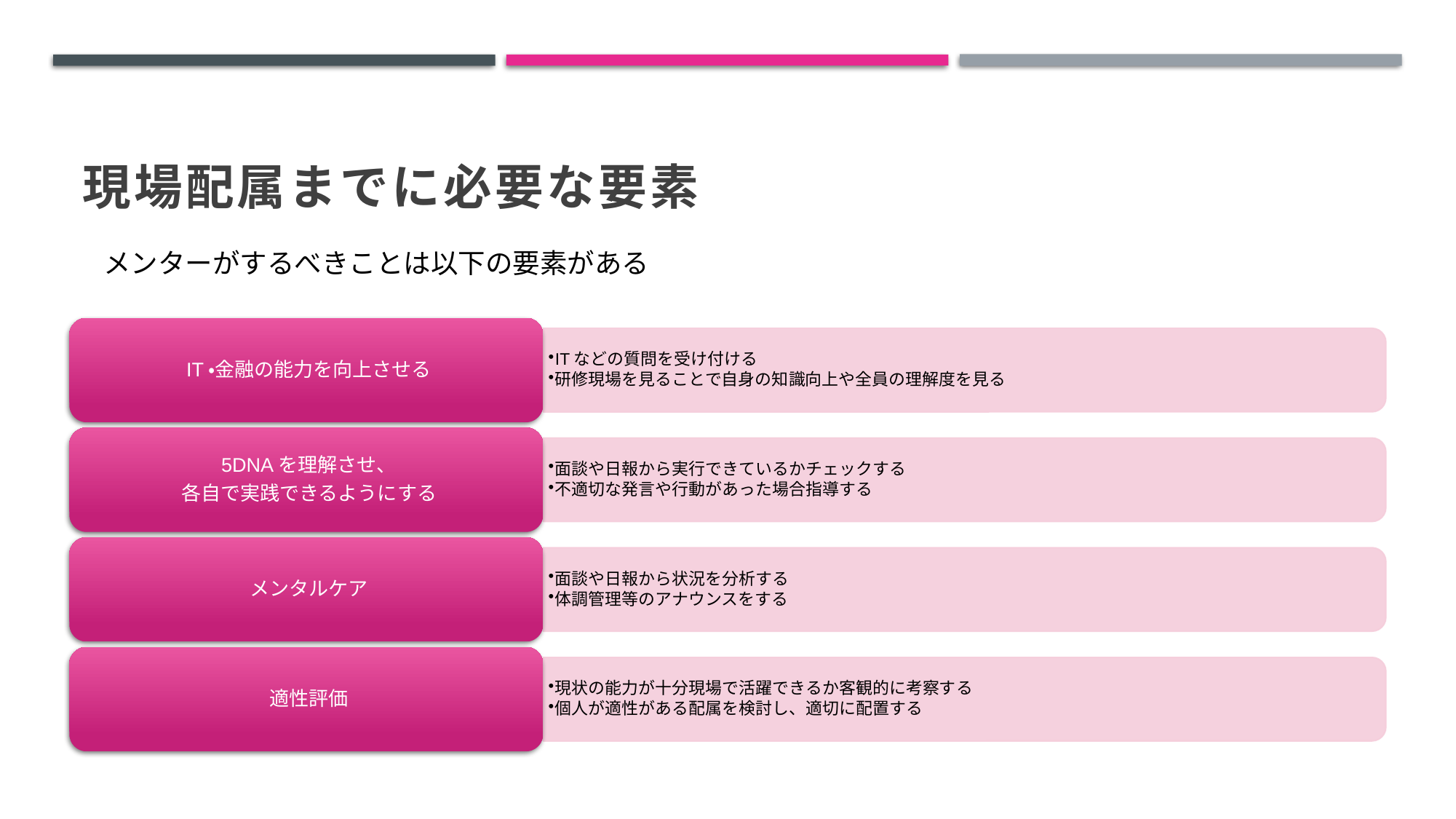

# 現場配属までに必要な要素
メンターがするべきことは以下の要素がある
ITなどの質問を受け付ける
研修現場を見ることで自身の知識向上や全員の理解度を見る
IT・金融の能力を向上させる
面談や日報から実行できているかチェックする
不適切な発言や行動があった場合指導する
5DNAを理解させ、
各自で実践できるようにする
面談や日報から状況を分析する
体調管理等のアナウンスをする
メンタルケア
現状の能力が十分現場で活躍できるか客観的に考察する
個人が適性がある配属を検討し、適切に配置する
適性評価